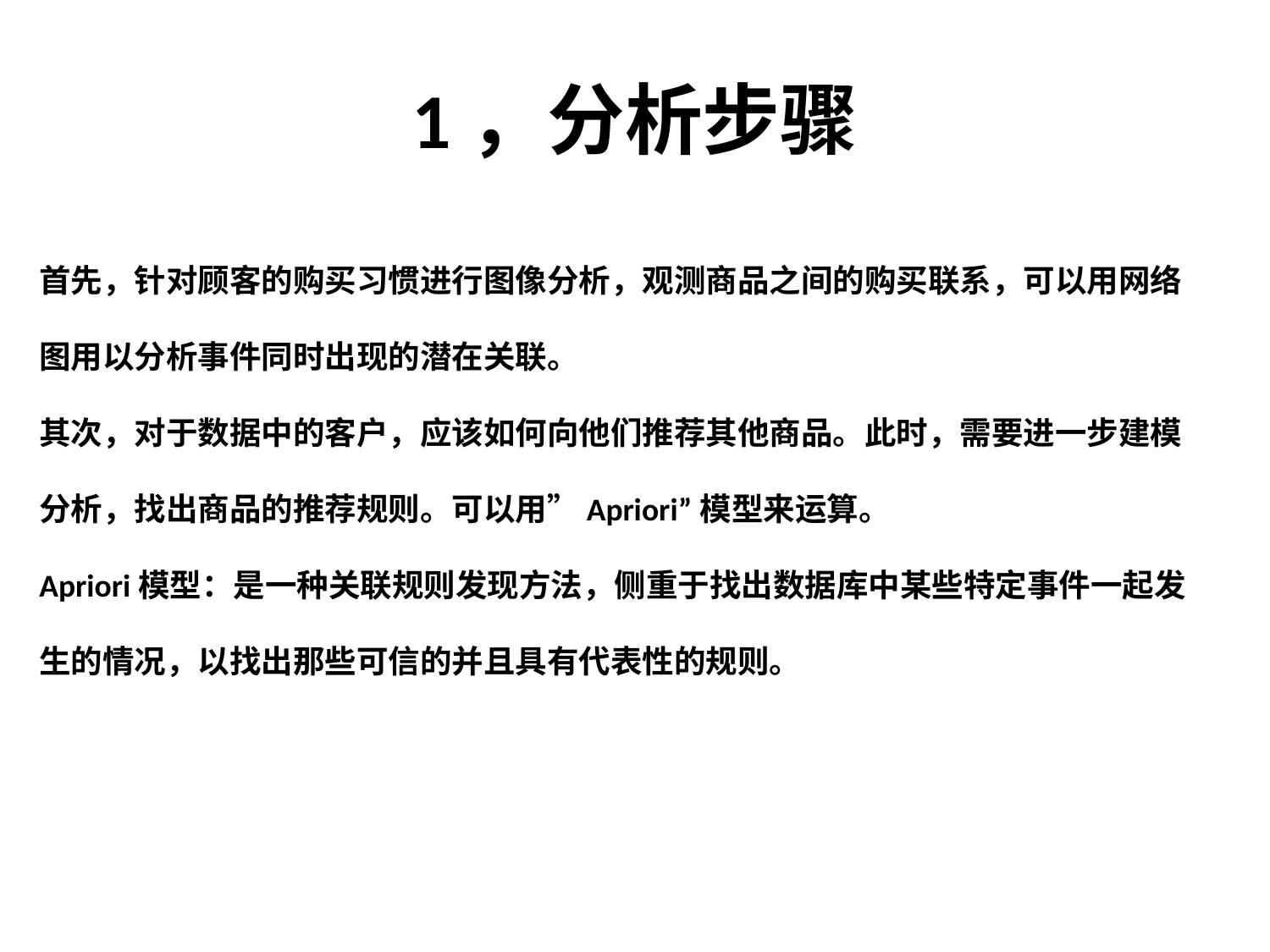

# 1，分析步骤
首先，针对顾客的购买习惯进行图像分析，观测商品之间的购买联系，可以用网络图用以分析事件同时出现的潜在关联。
其次，对于数据中的客户，应该如何向他们推荐其他商品。此时，需要进一步建模分析，找出商品的推荐规则。可以用”Apriori”模型来运算。
Apriori模型：是一种关联规则发现方法，侧重于找出数据库中某些特定事件一起发生的情况，以找出那些可信的并且具有代表性的规则。